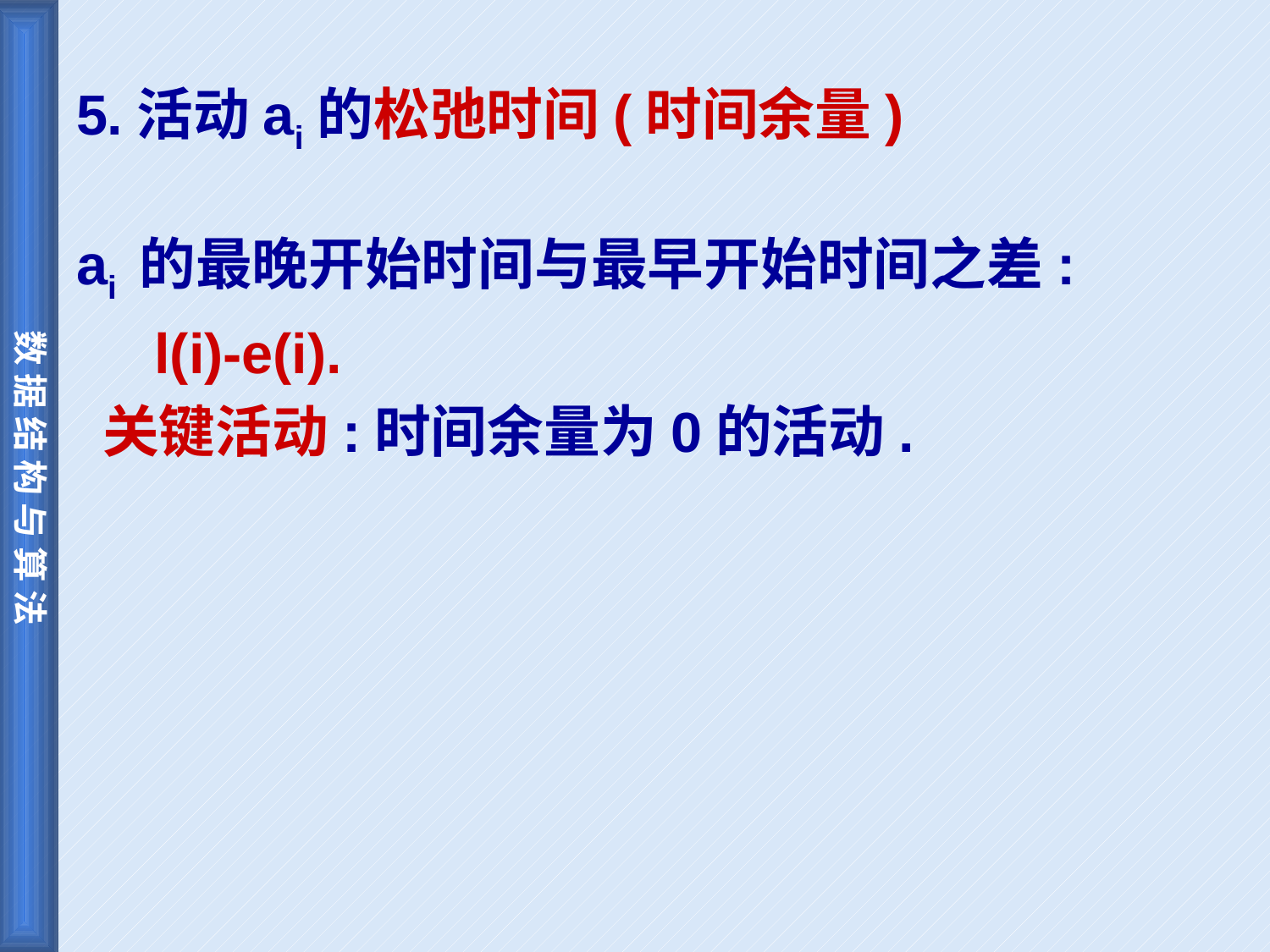

# 5.活动ai的松弛时间(时间余量)
ai 的最晚开始时间与最早开始时间之差:
     l(i)-e(i).
 关键活动:时间余量为0的活动.